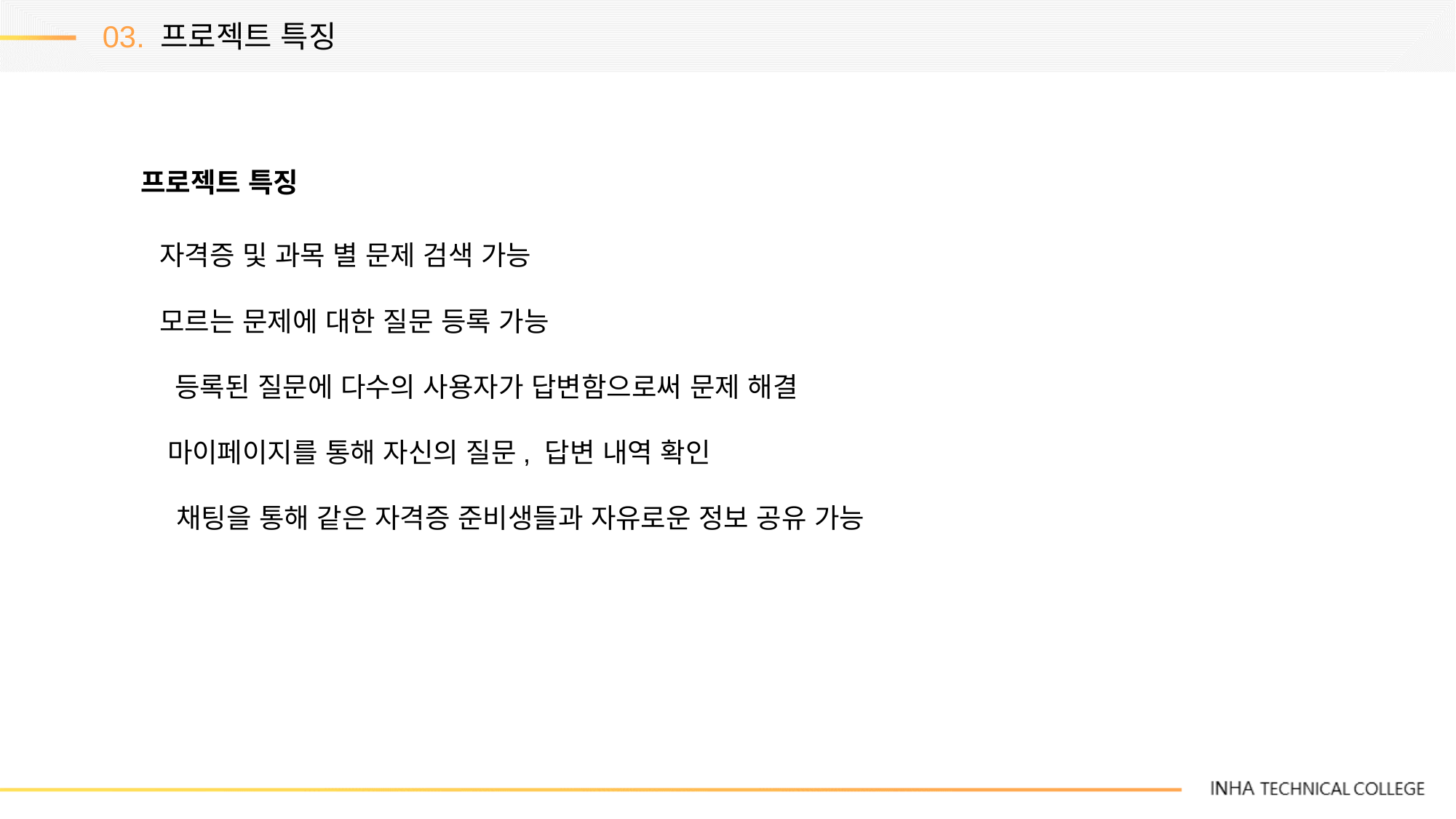

03. 프로젝트 특징
프로젝트 특징
자격증 및 과목 별 문제 검색 가능
모르는 문제에 대한 질문 등록 가능
등록된 질문에 다수의 사용자가 답변함으로써 문제 해결
마이페이지를 통해 자신의 질문, 답변 내역 확인
채팅을 통해 같은 자격증 준비생들과 자유로운 정보 공유 가능